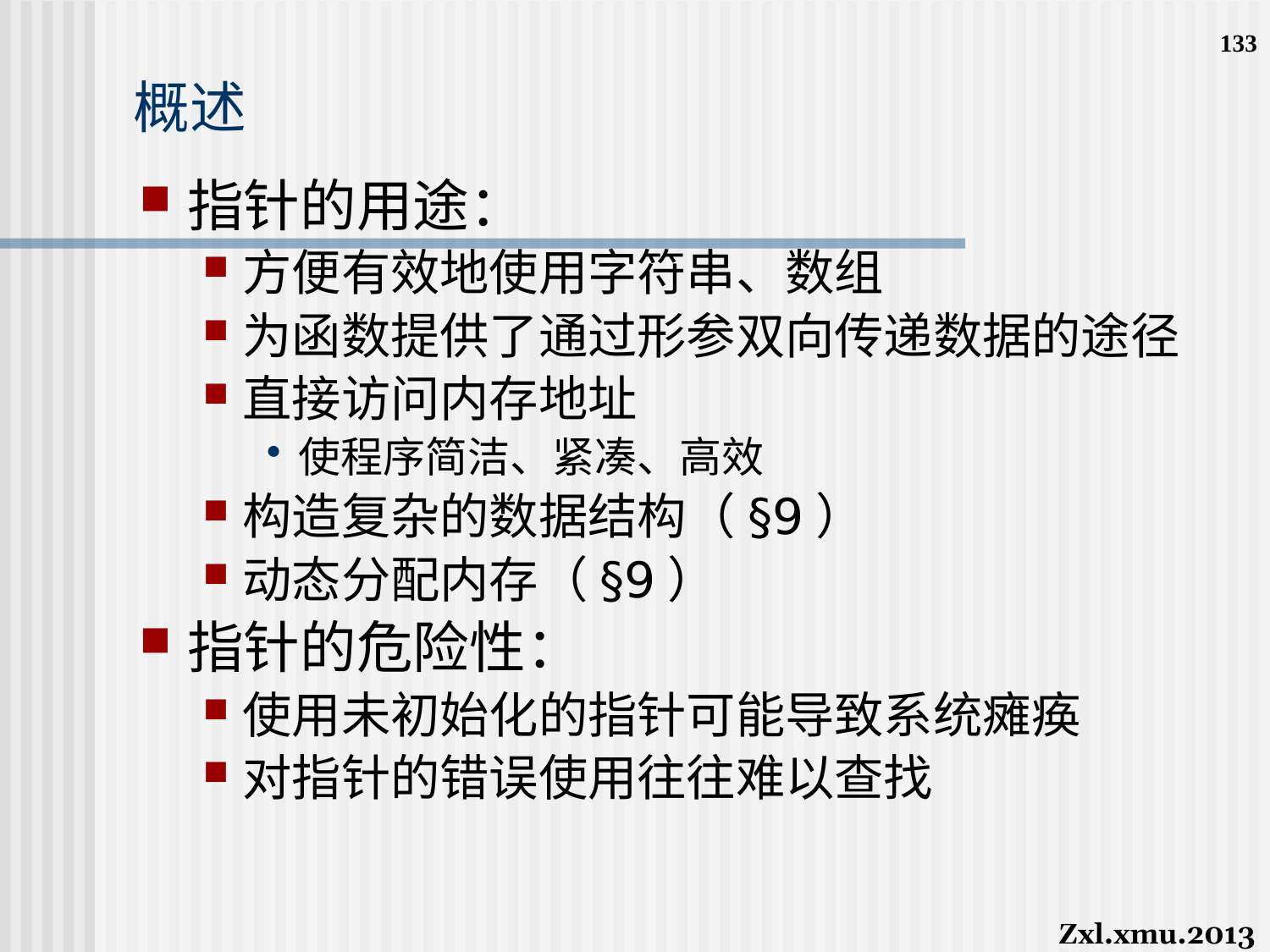

133
# 概述
指针的用途：
方便有效地使用字符串、数组
为函数提供了通过形参双向传递数据的途径
直接访问内存地址
使程序简洁、紧凑、高效
构造复杂的数据结构（§9）
动态分配内存（§9）
指针的危险性：
使用未初始化的指针可能导致系统瘫痪
对指针的错误使用往往难以查找